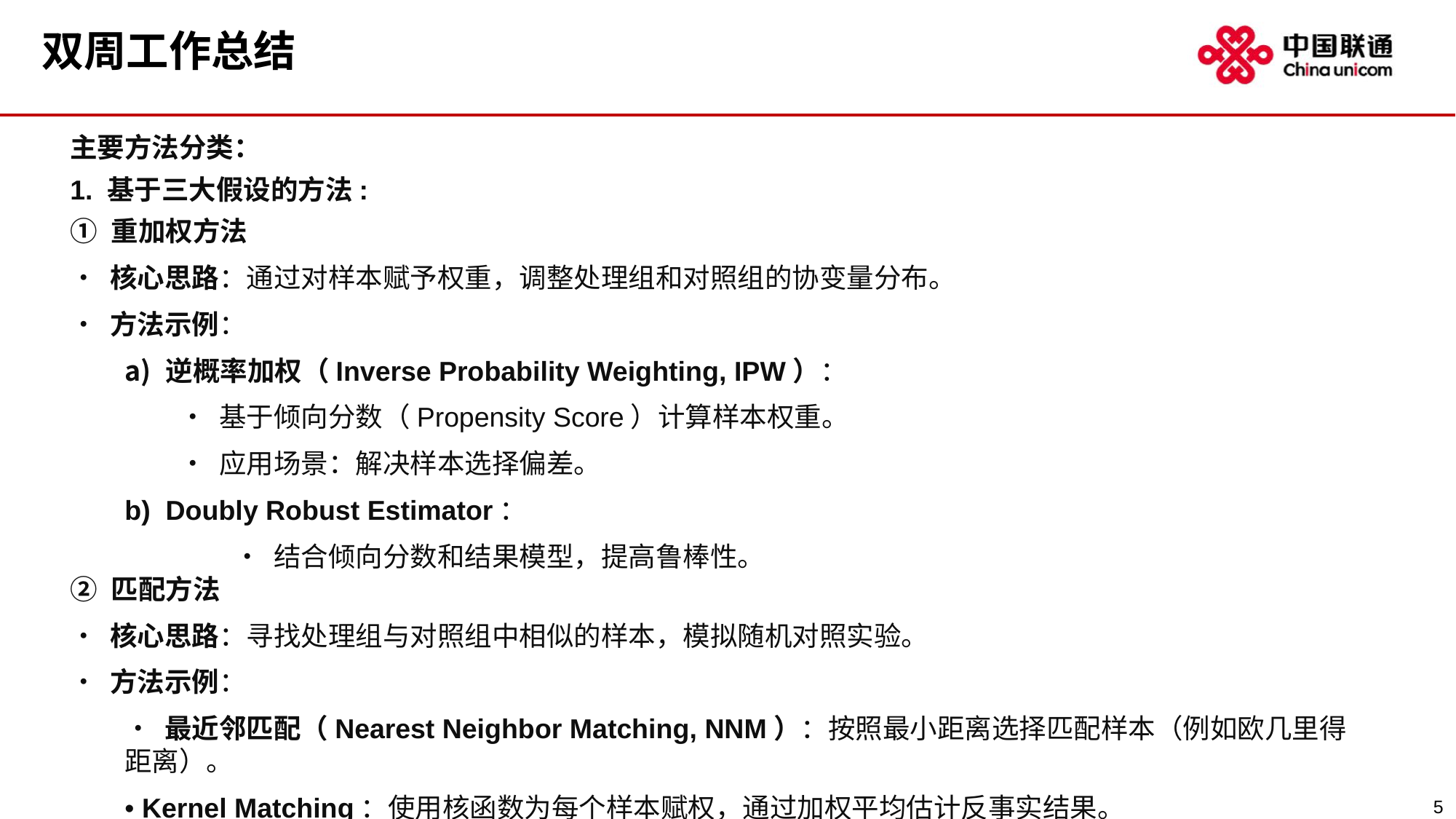

双周工作总结
主要方法分类：
1. 基于三大假设的方法:
重加权方法
• 核心思路：通过对样本赋予权重，调整处理组和对照组的协变量分布。
• 方法示例：
逆概率加权（Inverse Probability Weighting, IPW）：
• 基于倾向分数（Propensity Score）计算样本权重。
• 应用场景：解决样本选择偏差。
Doubly Robust Estimator：
	• 结合倾向分数和结果模型，提高鲁棒性。
匹配方法
• 核心思路：寻找处理组与对照组中相似的样本，模拟随机对照实验。
• 方法示例：
• 最近邻匹配（Nearest Neighbor Matching, NNM）：按照最小距离选择匹配样本（例如欧几里得距离）。
• Kernel Matching：使用核函数为每个样本赋权，通过加权平均估计反事实结果。